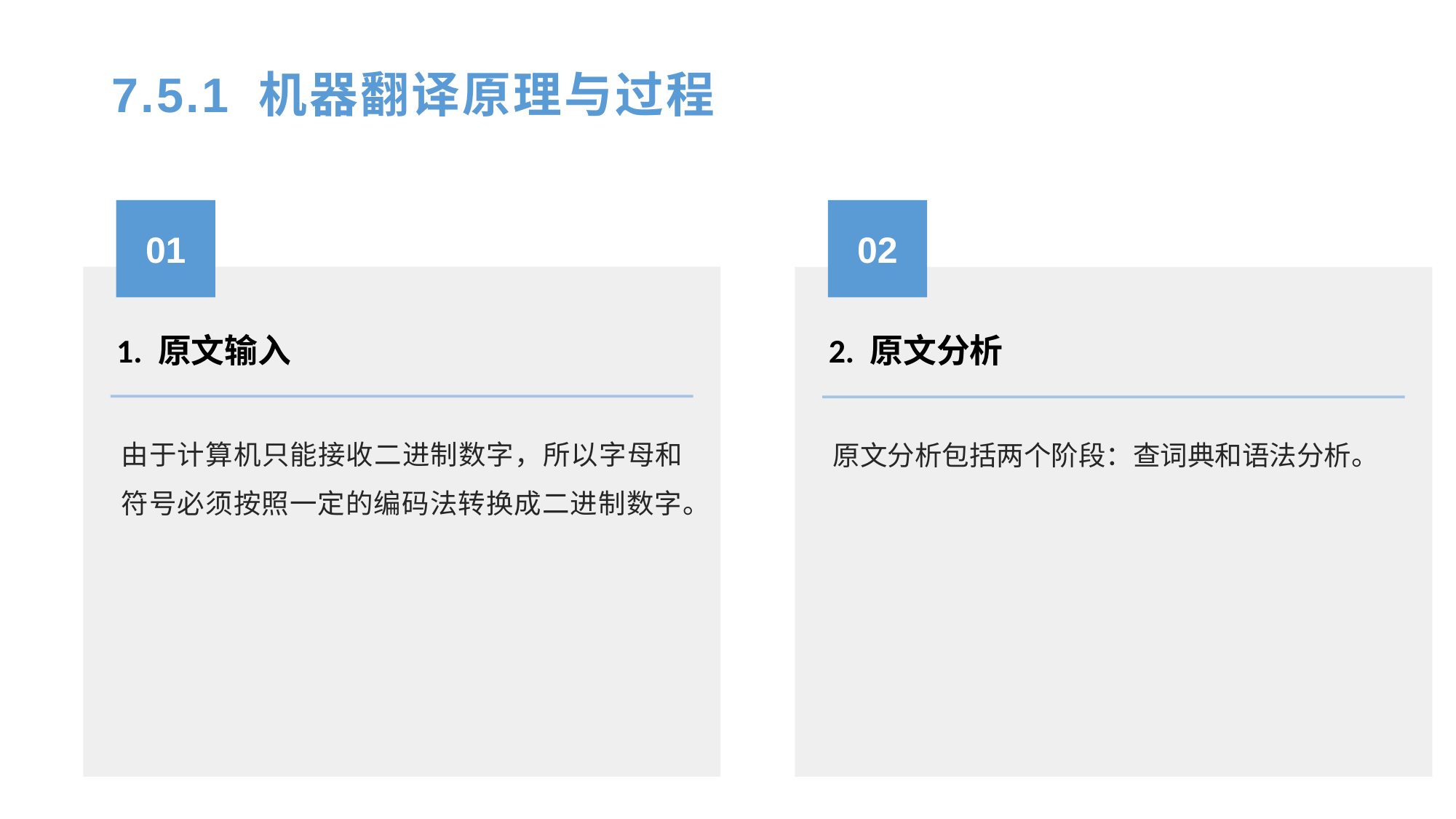

# 7.5.1 机器翻译原理与过程
01
02

1. 原文输入
2. 原文分析
由于计算机只能接收二进制数字，所以字母和符号必须按照一定的编码法转换成二进制数字。
原文分析包括两个阶段：查词典和语法分析。